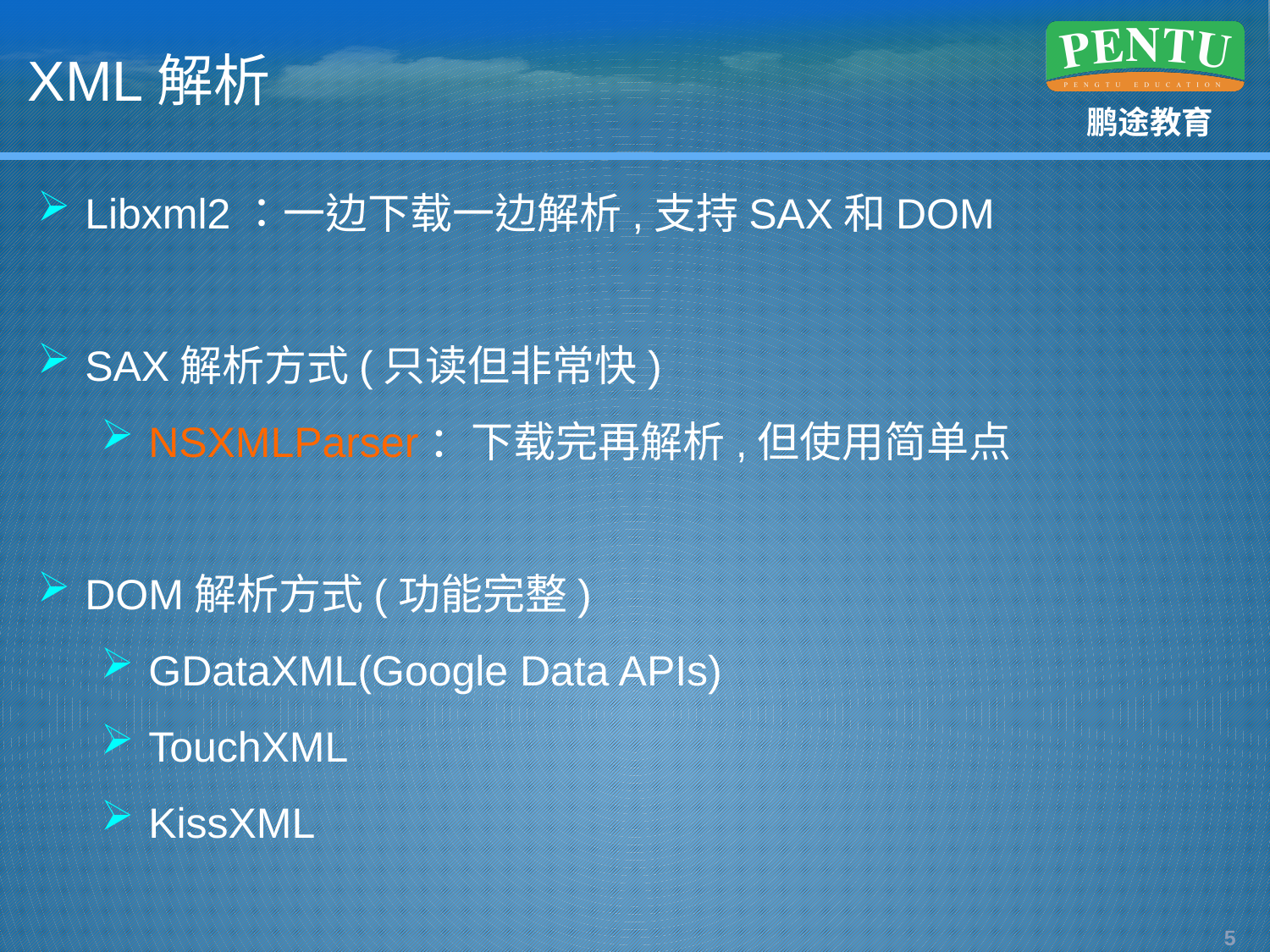

# XML解析
Libxml2：一边下载一边解析,支持SAX和DOM

SAX解析方式(只读但非常快)
NSXMLParser：下载完再解析,但使用简单点

DOM解析方式(功能完整)
GDataXML(Google Data APIs)
TouchXML
KissXML
5